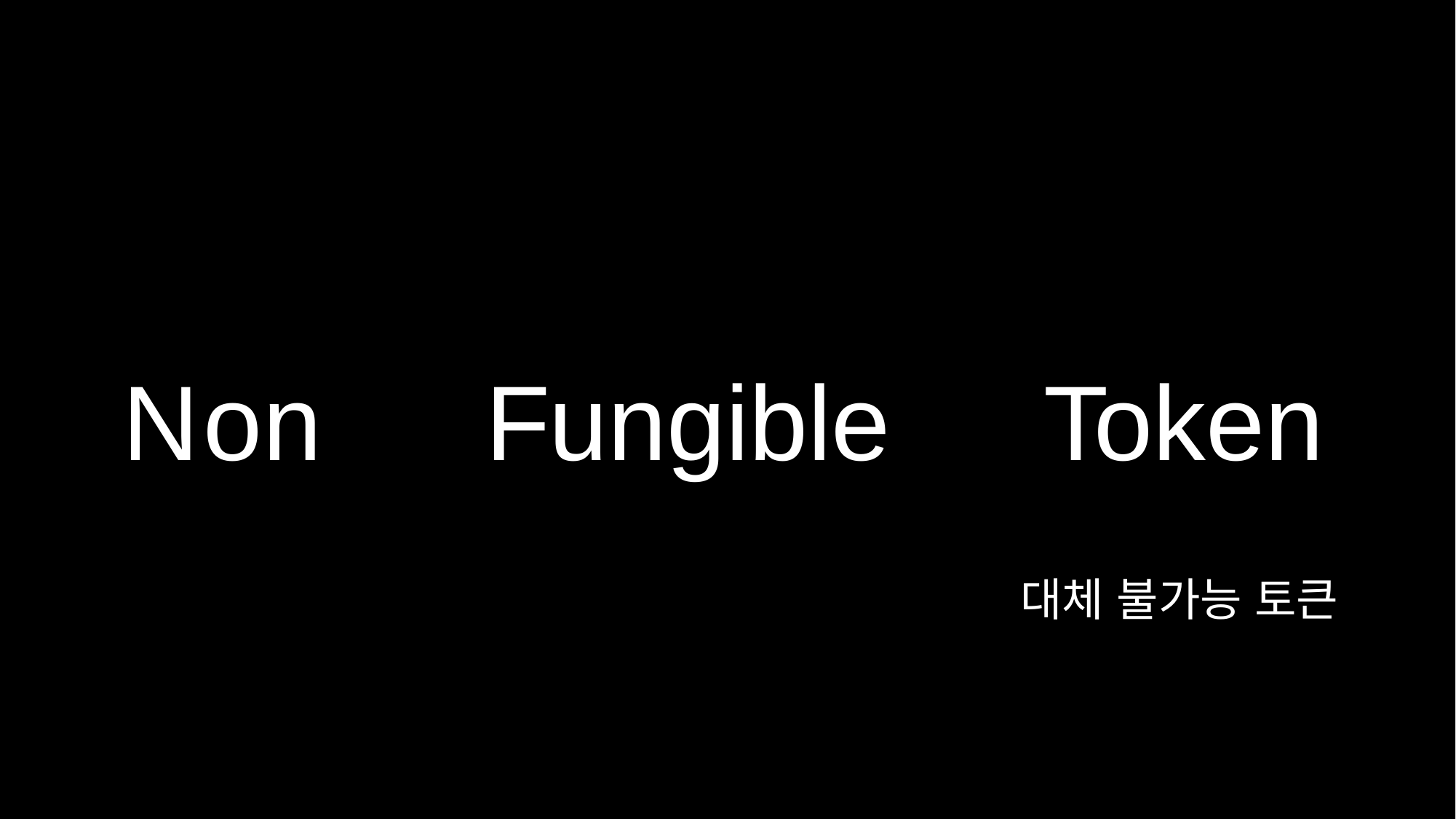

oken
N
on
ungible
T
F
대체 불가능 토큰